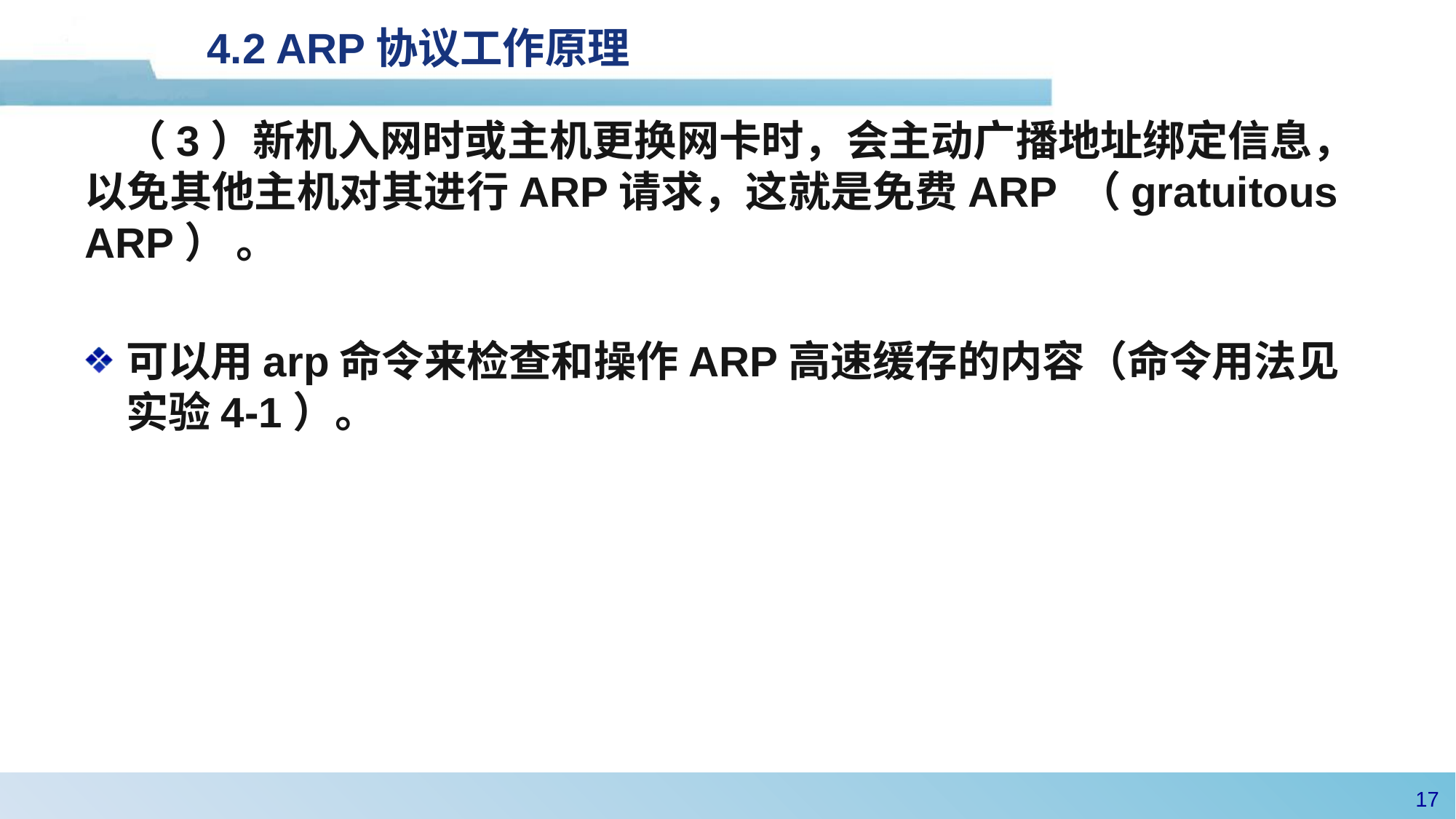

4.2 ARP协议工作原理
   （3）新机入网时或主机更换网卡时，会主动广播地址绑定信息，以免其他主机对其进行ARP请求，这就是免费ARP （gratuitous ARP） 。

可以用arp命令来检查和操作ARP高速缓存的内容（命令用法见实验4-1）。

17